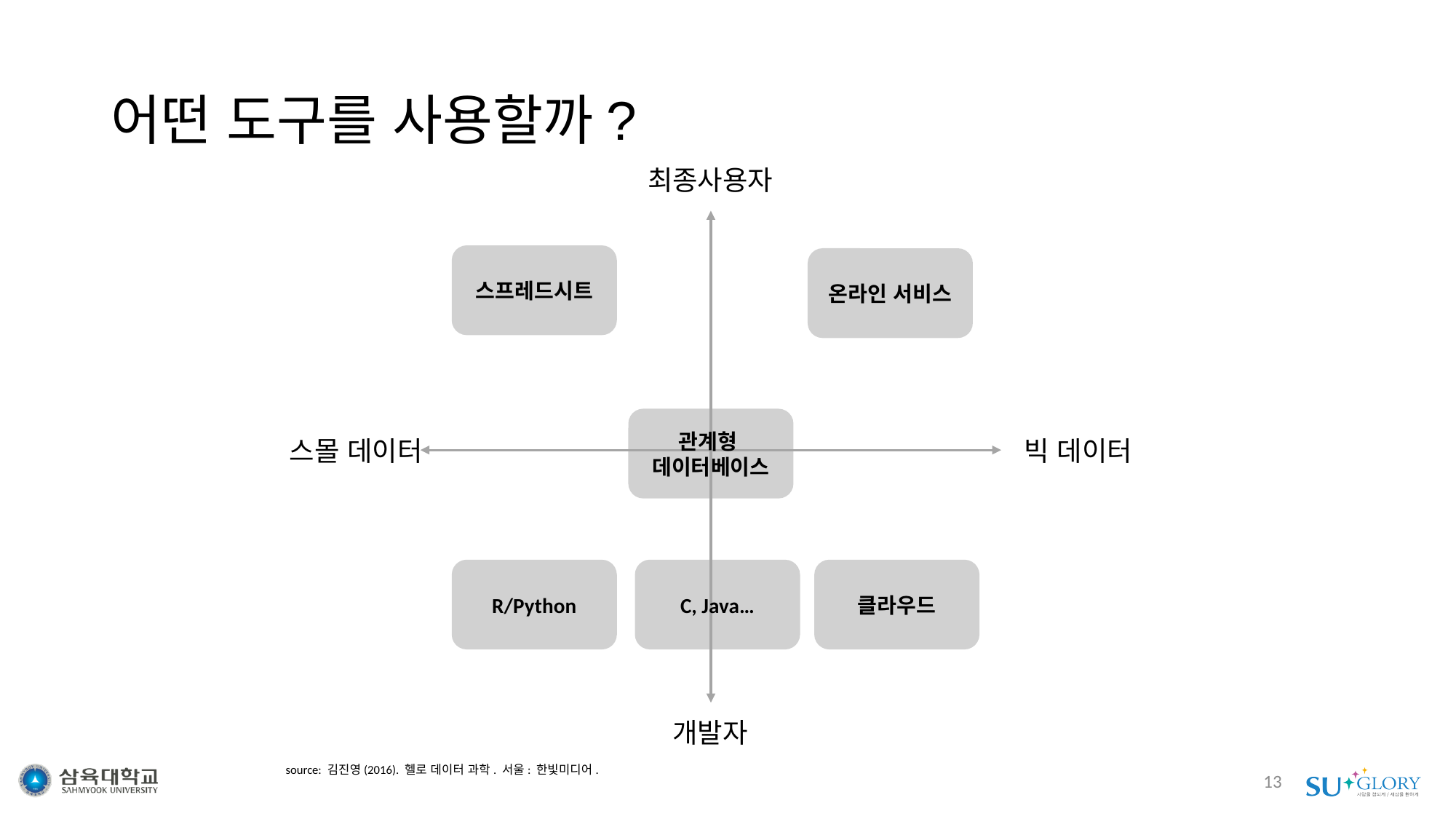

# 어떤 도구를 사용할까?
최종사용자
스프레드시트
온라인 서비스
관계형
데이터베이스
스몰 데이터
빅 데이터
R/Python
C, Java…
클라우드
개발자
source: 김진영(2016). 헬로 데이터 과학. 서울: 한빛미디어.
13